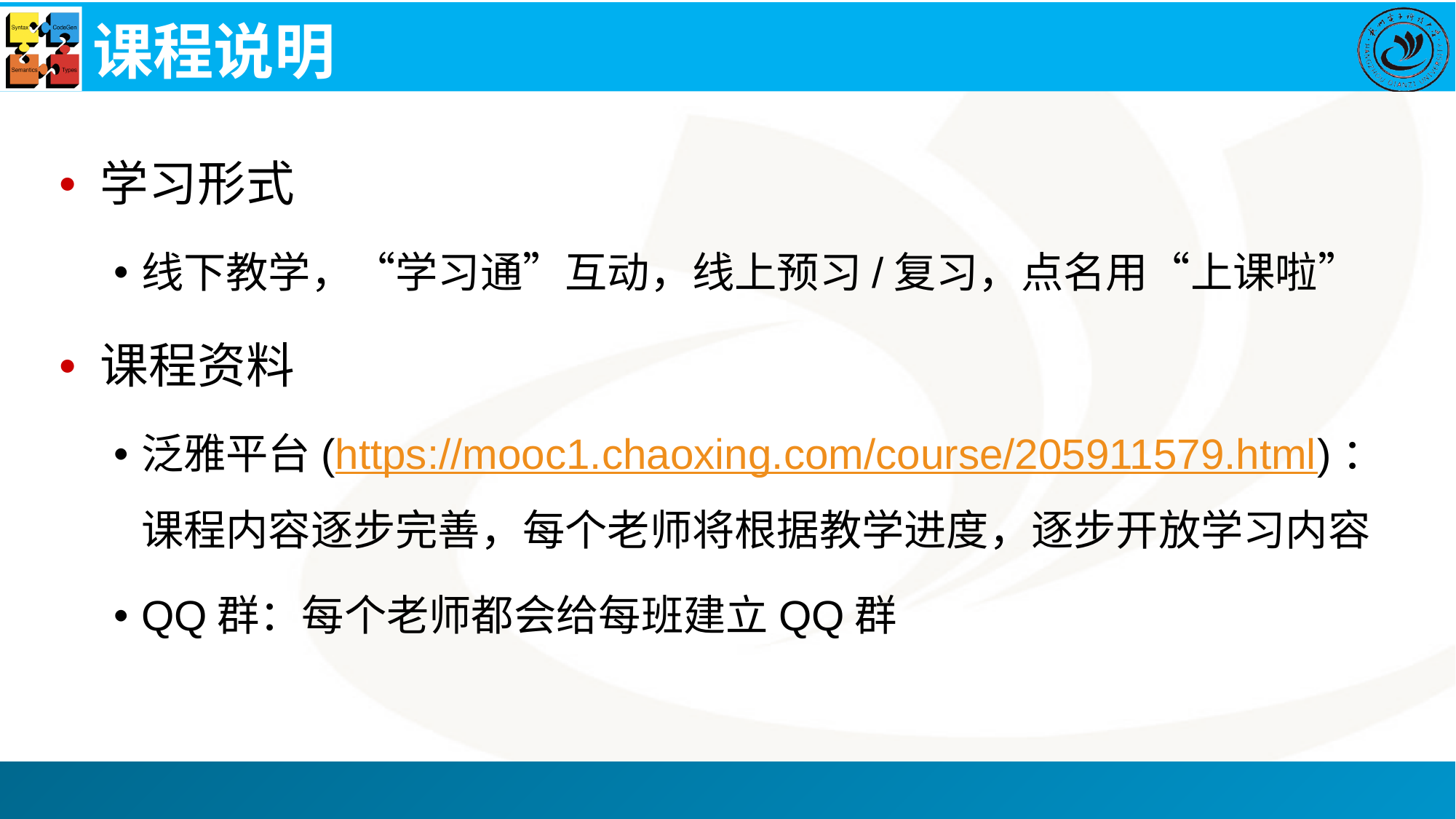

# 课程说明
学习形式
线下教学，“学习通”互动，线上预习/复习，点名用“上课啦”
课程资料
泛雅平台(https://mooc1.chaoxing.com/course/205911579.html)：课程内容逐步完善，每个老师将根据教学进度，逐步开放学习内容
QQ群：每个老师都会给每班建立QQ群

2